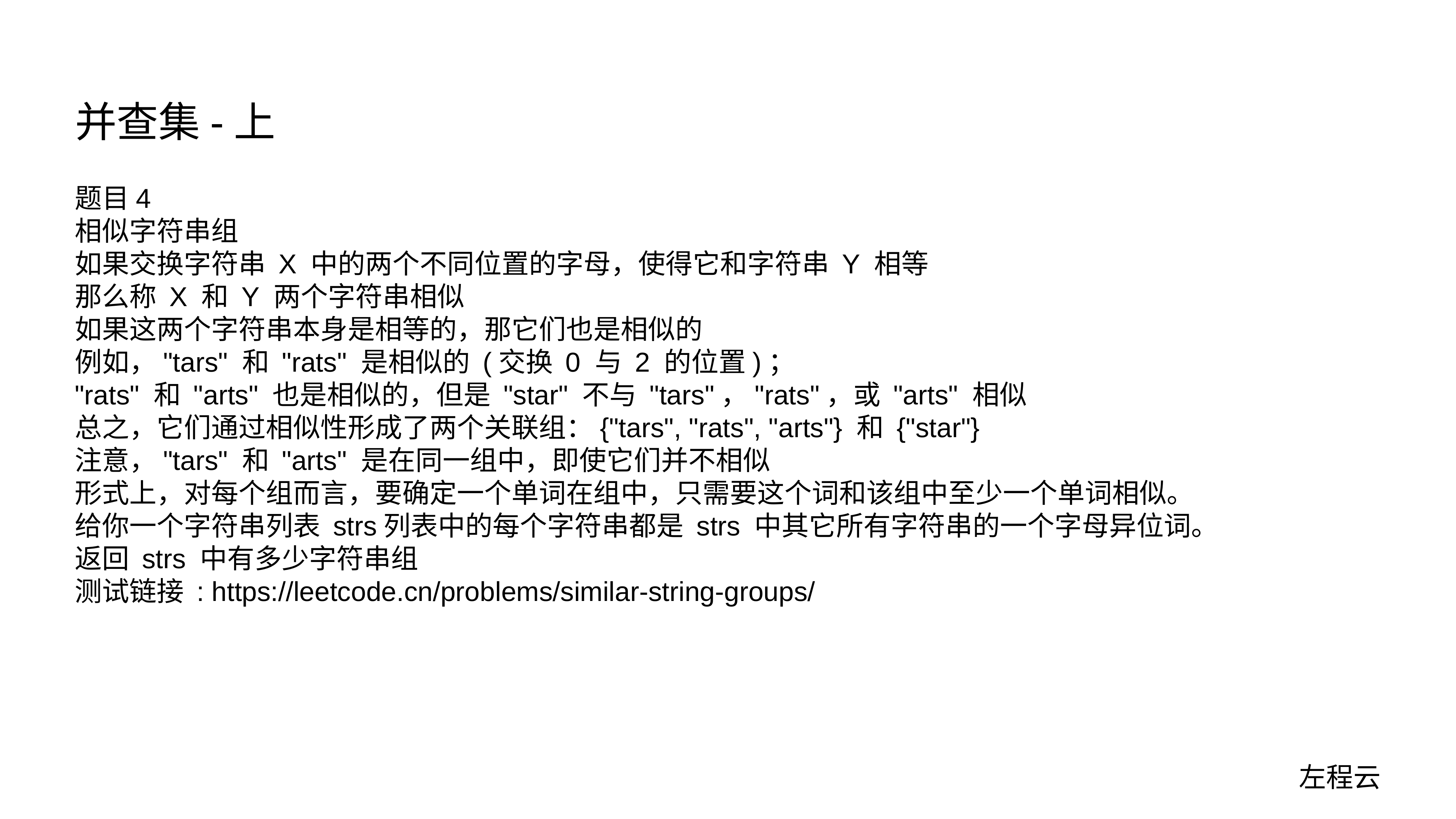

# 并查集-上
题目4
相似字符串组
如果交换字符串 X 中的两个不同位置的字母，使得它和字符串 Y 相等
那么称 X 和 Y 两个字符串相似
如果这两个字符串本身是相等的，那它们也是相似的
例如，"tars" 和 "rats" 是相似的 (交换 0 与 2 的位置)；
"rats" 和 "arts" 也是相似的，但是 "star" 不与 "tars"，"rats"，或 "arts" 相似
总之，它们通过相似性形成了两个关联组：{"tars", "rats", "arts"} 和 {"star"}
注意，"tars" 和 "arts" 是在同一组中，即使它们并不相似
形式上，对每个组而言，要确定一个单词在组中，只需要这个词和该组中至少一个单词相似。
给你一个字符串列表 strs列表中的每个字符串都是 strs 中其它所有字符串的一个字母异位词。
返回 strs 中有多少字符串组
测试链接 : https://leetcode.cn/problems/similar-string-groups/
左程云